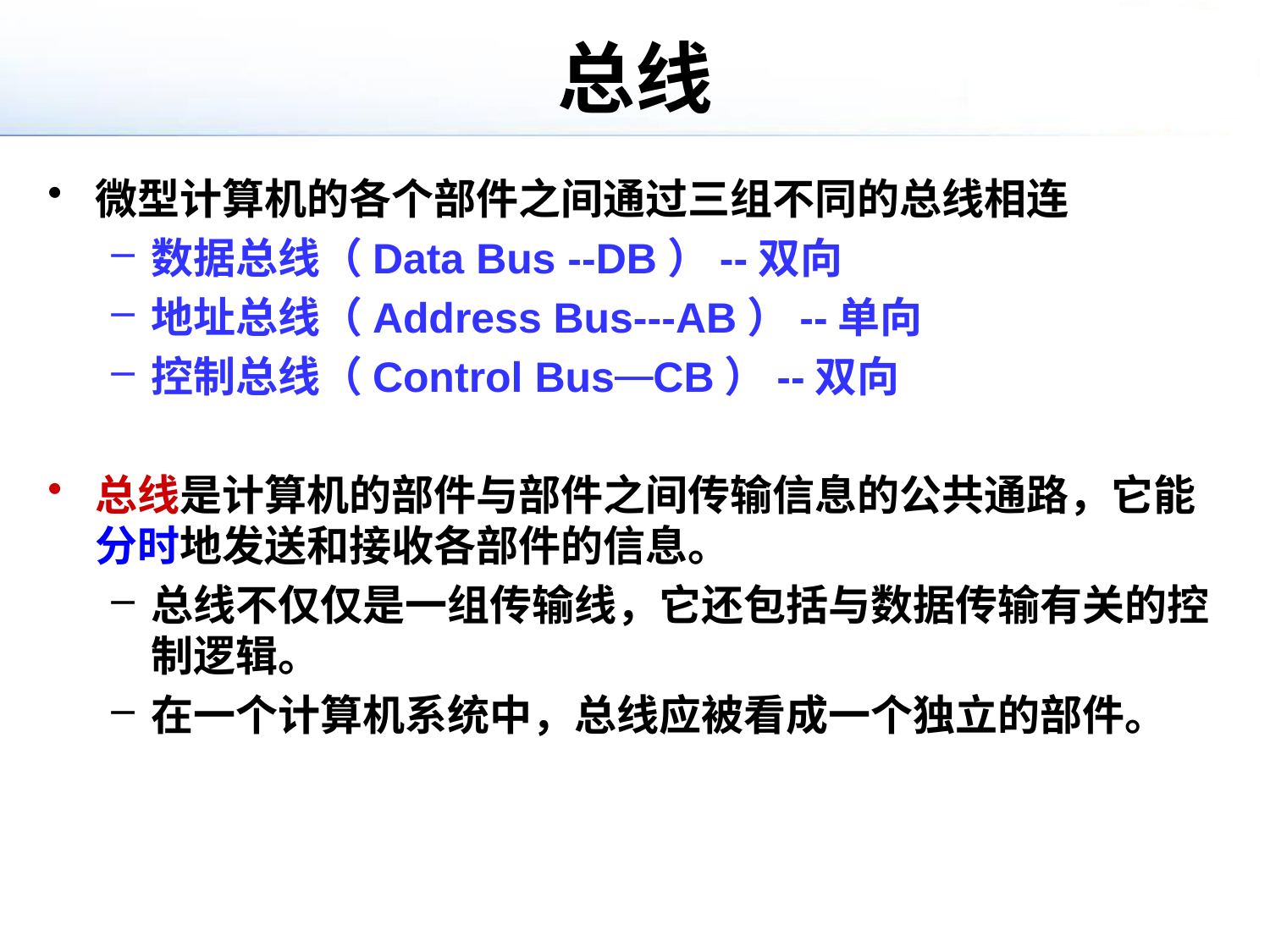

# 总线
微型计算机的各个部件之间通过三组不同的总线相连
数据总线（Data Bus --DB）--双向
地址总线（Address Bus---AB）--单向
控制总线（Control Bus—CB）--双向

总线是计算机的部件与部件之间传输信息的公共通路，它能分时地发送和接收各部件的信息。
总线不仅仅是一组传输线，它还包括与数据传输有关的控制逻辑。
在一个计算机系统中，总线应被看成一个独立的部件。